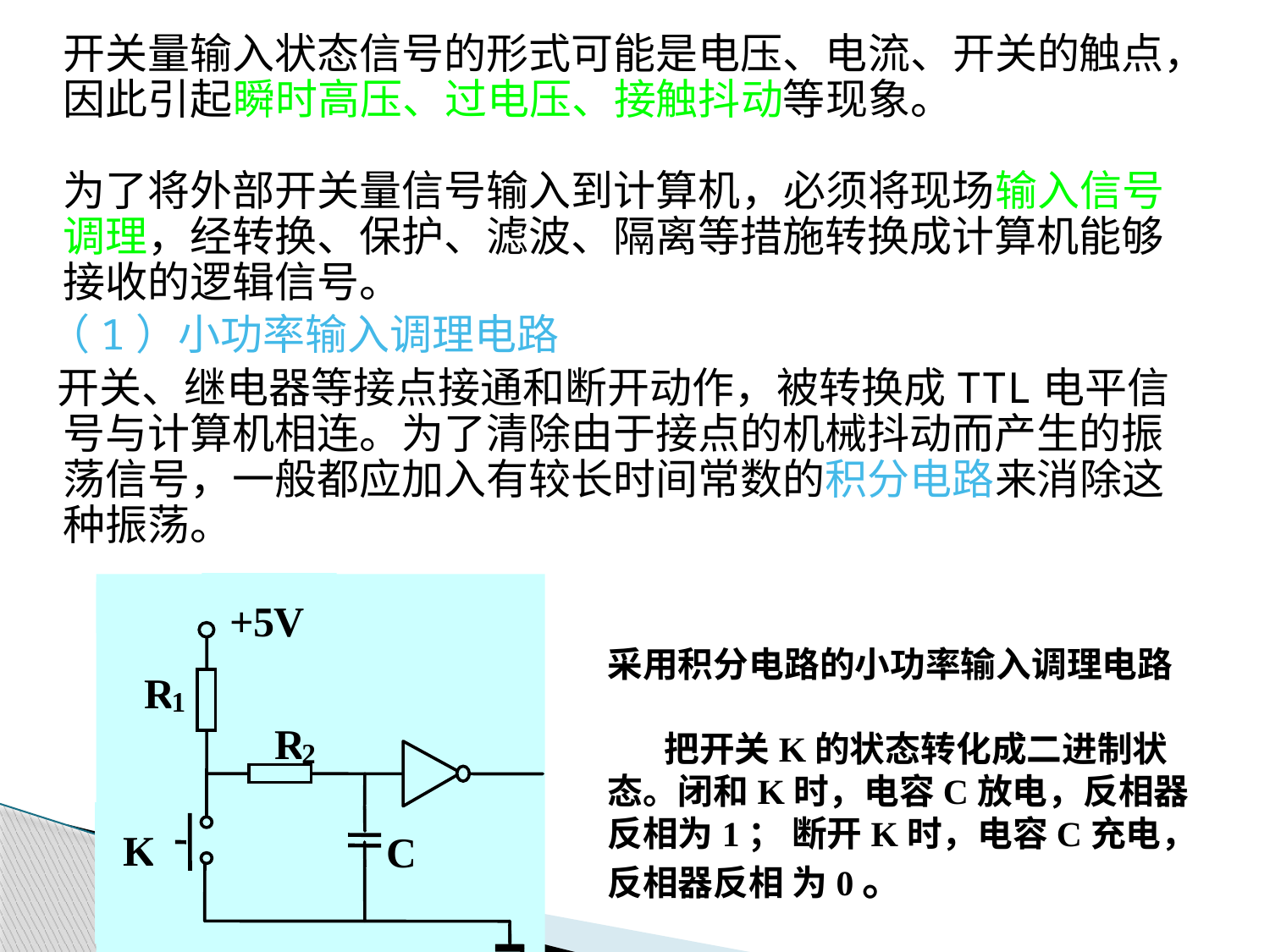

开关量输入状态信号的形式可能是电压、电流、开关的触点，因此引起瞬时高压、过电压、接触抖动等现象。

	为了将外部开关量信号输入到计算机，必须将现场输入信号调理，经转换、保护、滤波、隔离等措施转换成计算机能够接收的逻辑信号。
 （1）小功率输入调理电路
  开关、继电器等接点接通和断开动作，被转换成TTL电平信号与计算机相连。为了清除由于接点的机械抖动而产生的振荡信号，一般都应加入有较长时间常数的积分电路来消除这种振荡。

+
5
V

R

1

R
2

K
C

采用积分电路的小功率输入调理电路

      把开关K的状态转化成二进制状态。闭和K时，电容C放电，反相器反相为1； 断开K时，电容C充电，反相器反相 为0。